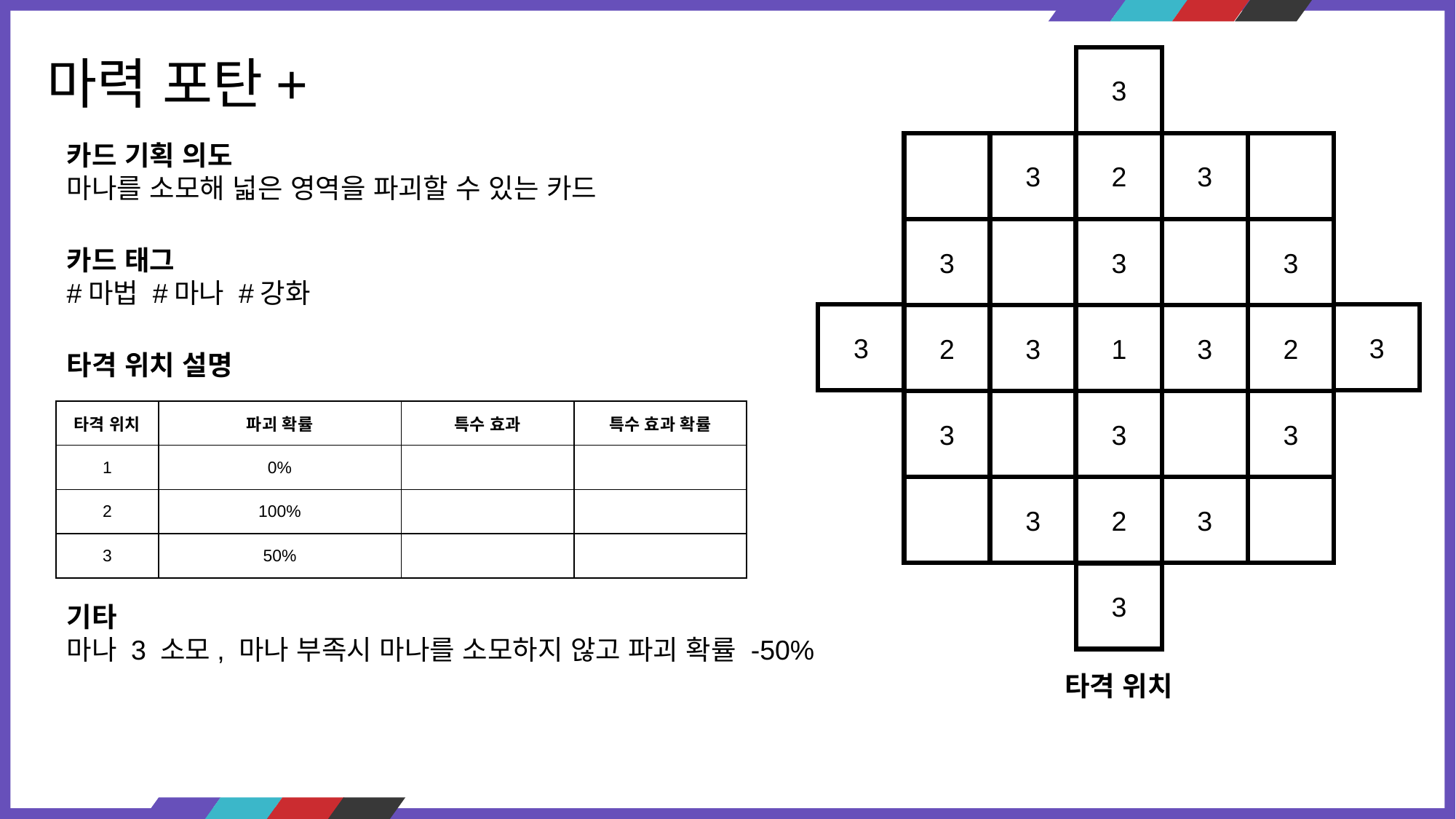

마력 포탄+
3
카드 기획 의도
마나를 소모해 넓은 영역을 파괴할 수 있는 카드

3
2
3

3

3

3
카드 태그
#마법 #마나 #강화
3
3
2
3
1
3
2
타격 위치 설명
3

3

3
| 타격 위치 | 파괴 확률 | 특수 효과 | 특수 효과 확률 |
| --- | --- | --- | --- |
| 1 | 0% |  |  |
| 2 | 100% |  |  |
| 3 | 50% |  |  |

3
2
3

3
기타
마나 3 소모, 마나 부족시 마나를 소모하지 않고 파괴 확률 -50%
타격 위치